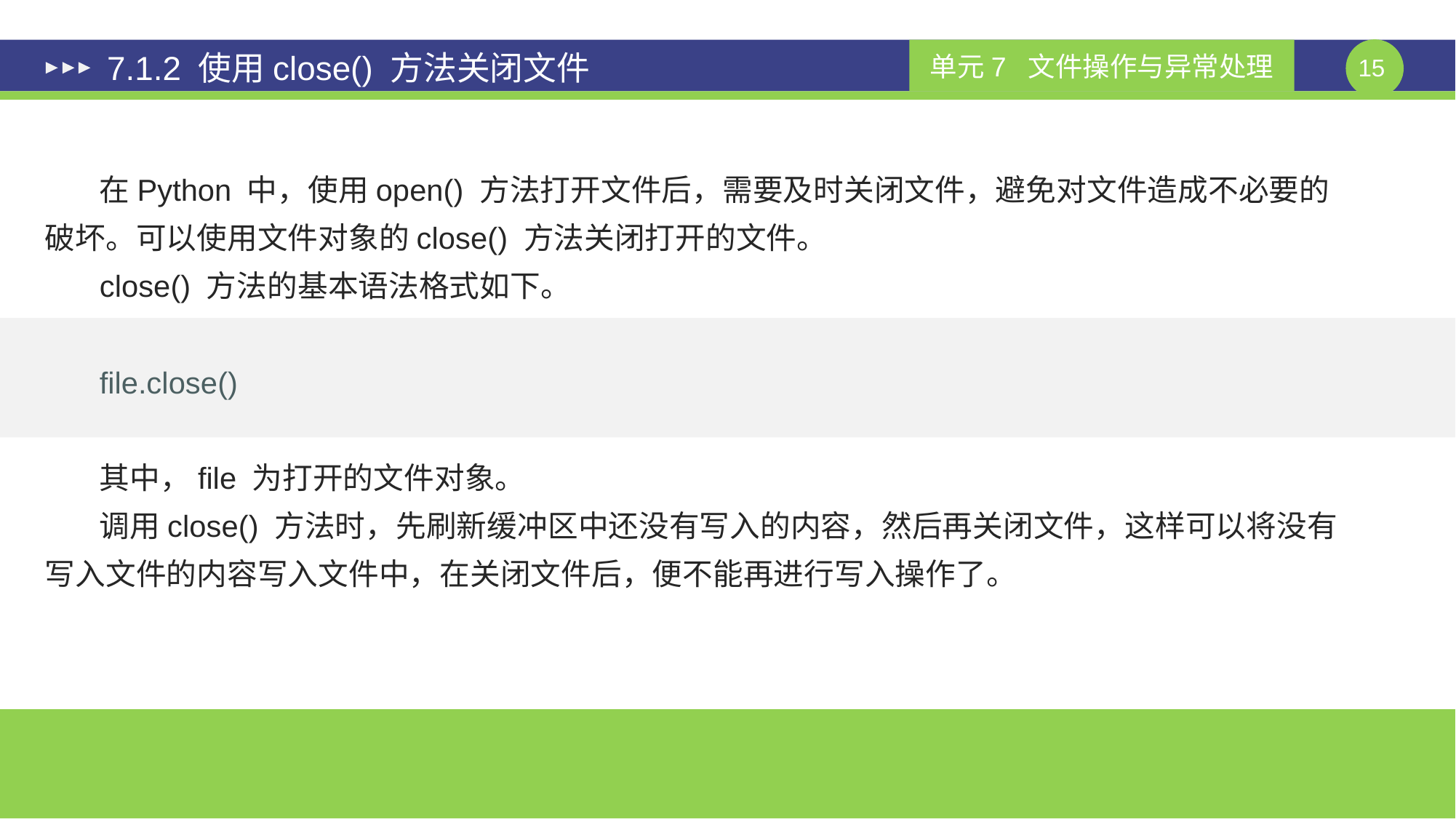

# 7.1.2 使用close() 方法关闭文件
在Python 中，使用open() 方法打开文件后，需要及时关闭文件，避免对文件造成不必要的破坏。可以使用文件对象的close() 方法关闭打开的文件。
close() 方法的基本语法格式如下。

file.close()

其中，file 为打开的文件对象。
调用close() 方法时，先刷新缓冲区中还没有写入的内容，然后再关闭文件，这样可以将没有写入文件的内容写入文件中，在关闭文件后，便不能再进行写入操作了。